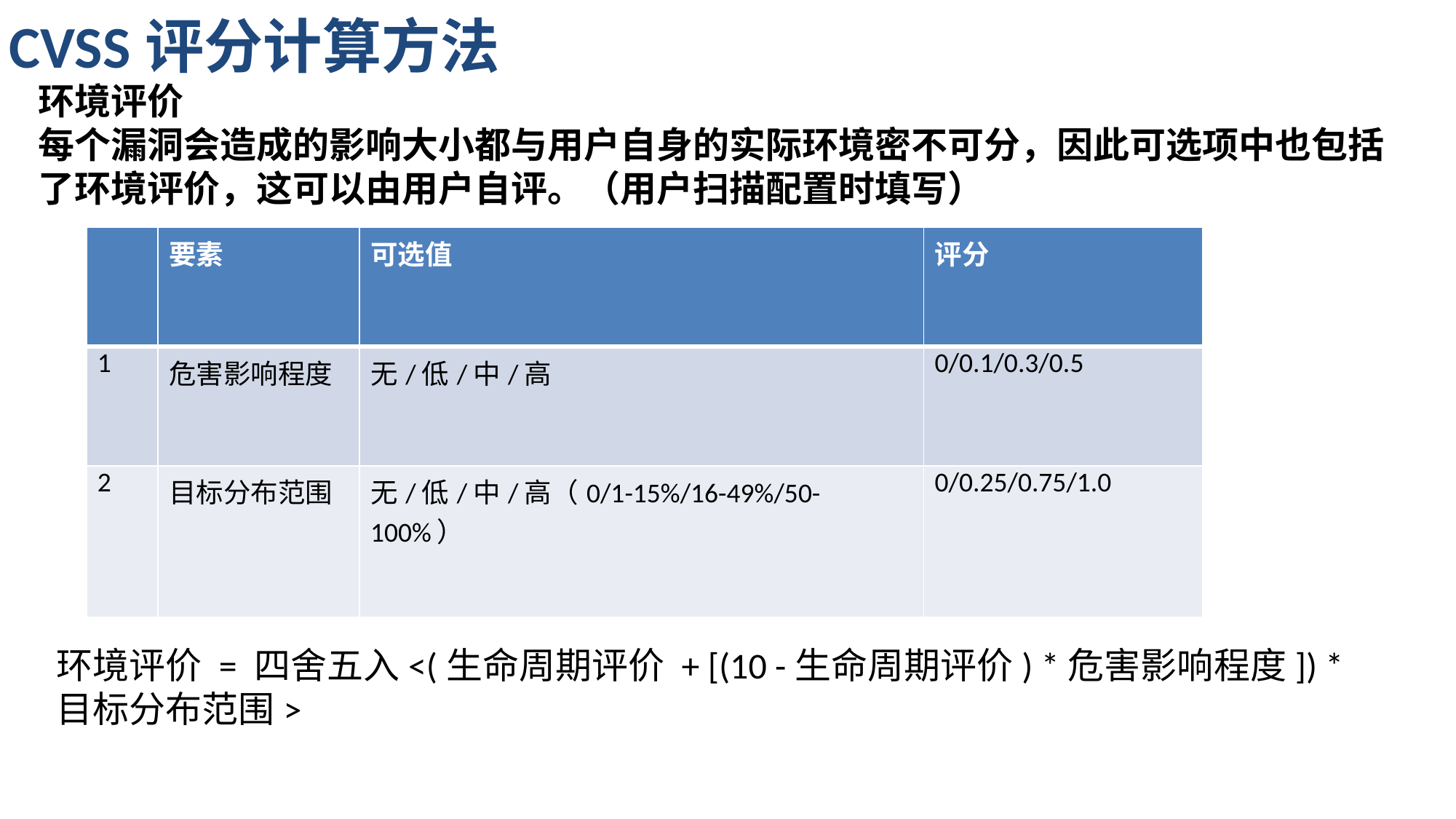

# CVSS评分计算方法
环境评价
每个漏洞会造成的影响大小都与用户自身的实际环境密不可分，因此可选项中也包括了环境评价，这可以由用户自评。（用户扫描配置时填写）
|  | 要素 | 可选值 | 评分 |
| --- | --- | --- | --- |
| 1 | 危害影响程度 | 无/低/中/高 | 0/0.1/0.3/0.5 |
| 2 | 目标分布范围 | 无/低/中/高（0/1-15%/16-49%/50-100%） | 0/0.25/0.75/1.0 |
环境评价 = 四舍五入<(生命周期评价 + [(10 -生命周期评价) *危害影响程度]) *目标分布范围>